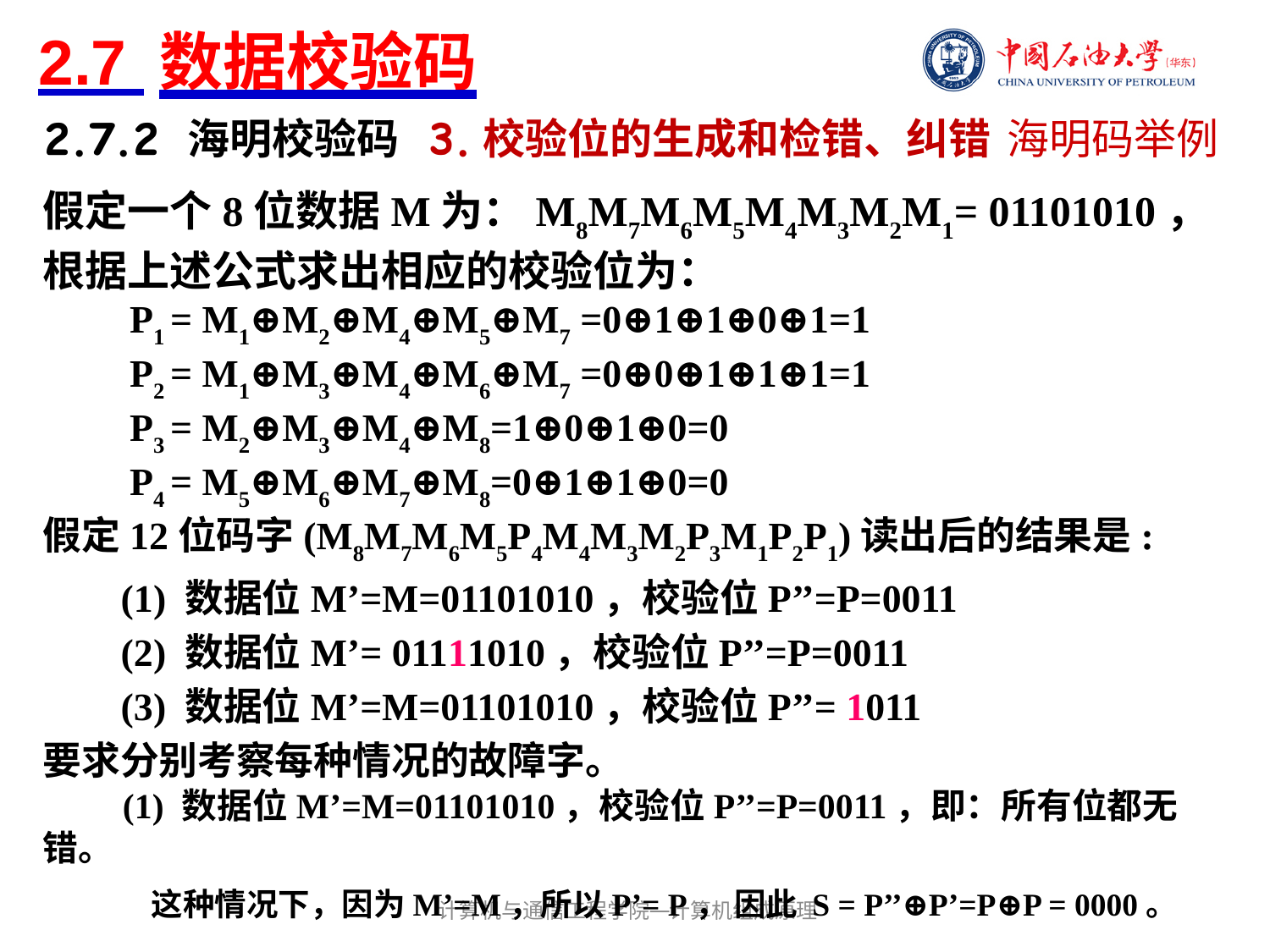

# 2.7 数据校验码
2.7.2 海明校验码  3.校验位的生成和检错、纠错

海明码举例
假定一个8位数据M为：M8M7M6M5M4M3M2M1= 01101010，根据上述公式求出相应的校验位为：
　　P1 = M1⊕M2⊕M4⊕M5⊕M7 =0⊕1⊕1⊕0⊕1=1
　　P2 = M1⊕M3⊕M4⊕M6⊕M7 =0⊕0⊕1⊕1⊕1=1
　　P3 = M2⊕M3⊕M4⊕M8=1⊕0⊕1⊕0=0
　　P4 = M5⊕M6⊕M7⊕M8=0⊕1⊕1⊕0=0
假定12位码字(M8M7M6M5P4M4M3M2P3M1P2P1)读出后的结果是:
        (1) 数据位M’=M=01101010，校验位P’’=P=0011
        (2) 数据位M’= 01111010，校验位P’’=P=0011
        (3) 数据位M’=M=01101010，校验位P’’= 1011
要求分别考察每种情况的故障字。
         (1) 数据位M’=M=01101010，校验位P’’=P=0011，即：所有位都无错。
              这种情况下，因为M’=M，所以P’= P， 因此 S = P’’⊕P’=P⊕P = 0000。
93

计算机与通信工程学院—计算机组成原理